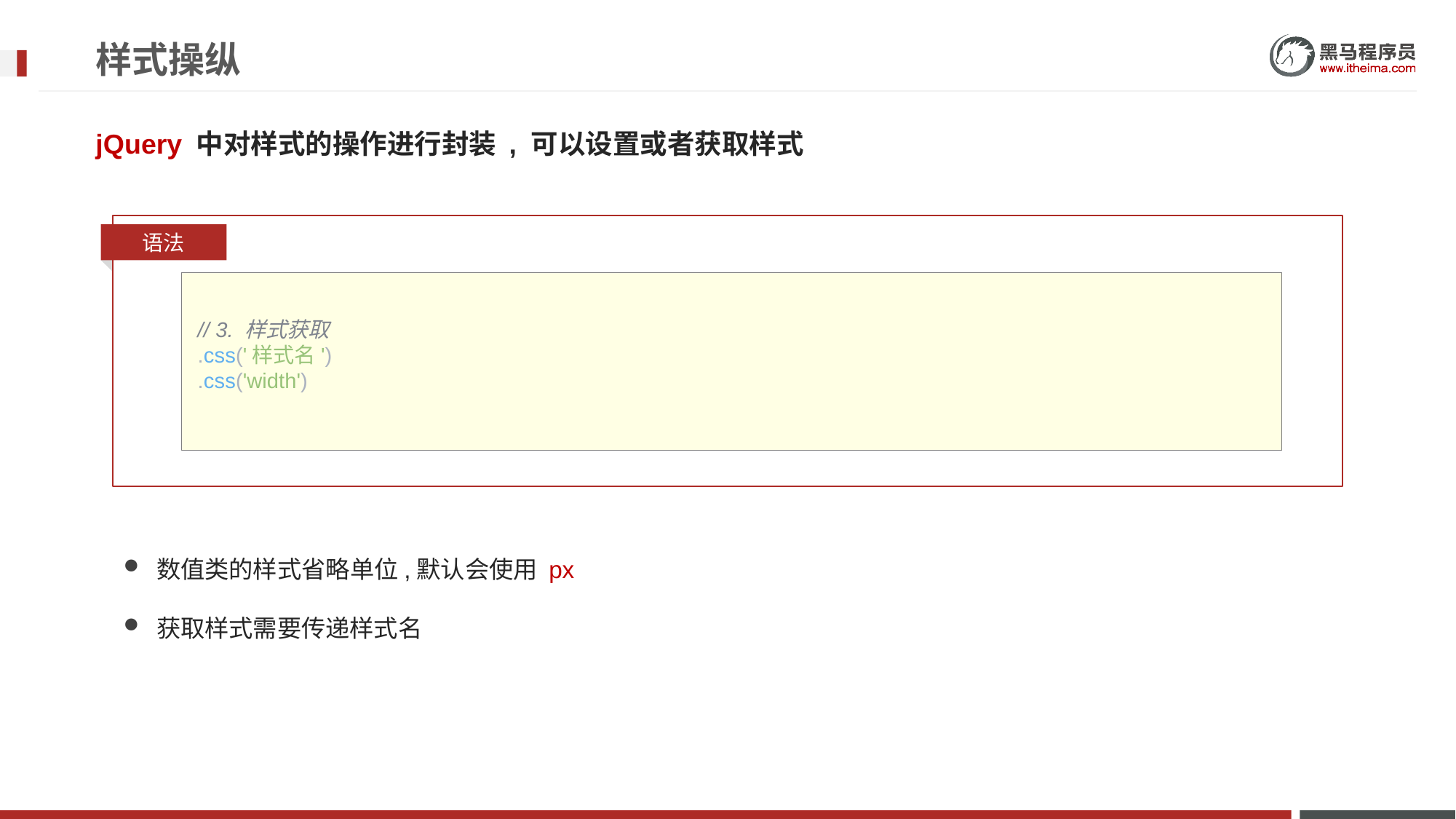

# 样式操纵
jQuery 中对样式的操作进行封装 , 可以设置或者获取样式

语法

      // 3. 样式获取
      .css('样式名')
      .css('width')
数值类的样式省略单位,默认会使用 px
获取样式需要传递样式名